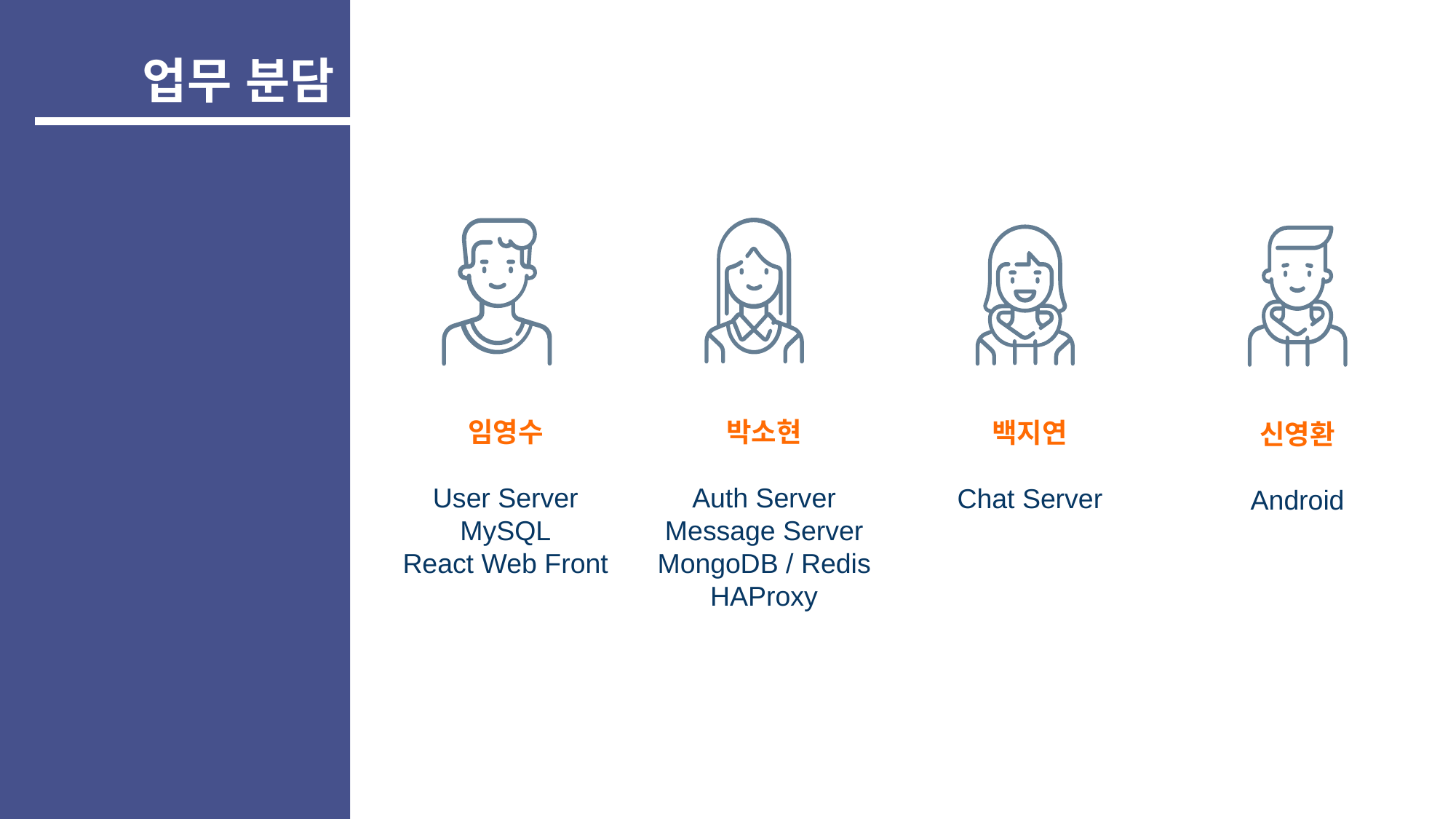

업무 분담

임영수

User Server
MySQL
React Web Front
박소현

Auth Server
Message Server
MongoDB / Redis
HAProxy
백지연

Chat Server
신영환

Android